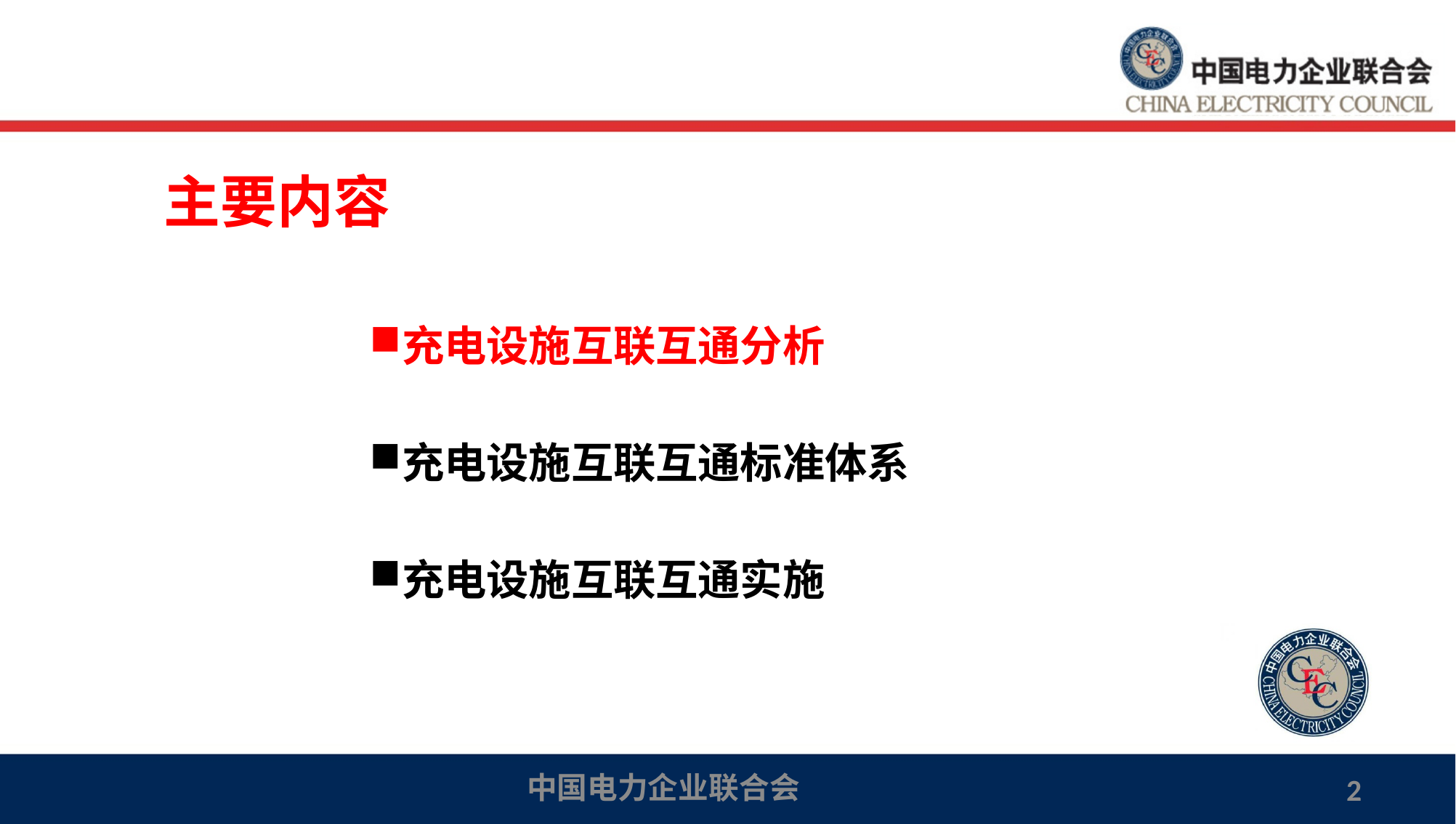

# 主要内容
充电设施互联互通分析
充电设施互联互通标准体系
充电设施互联互通实施

中国电力企业联合会
2